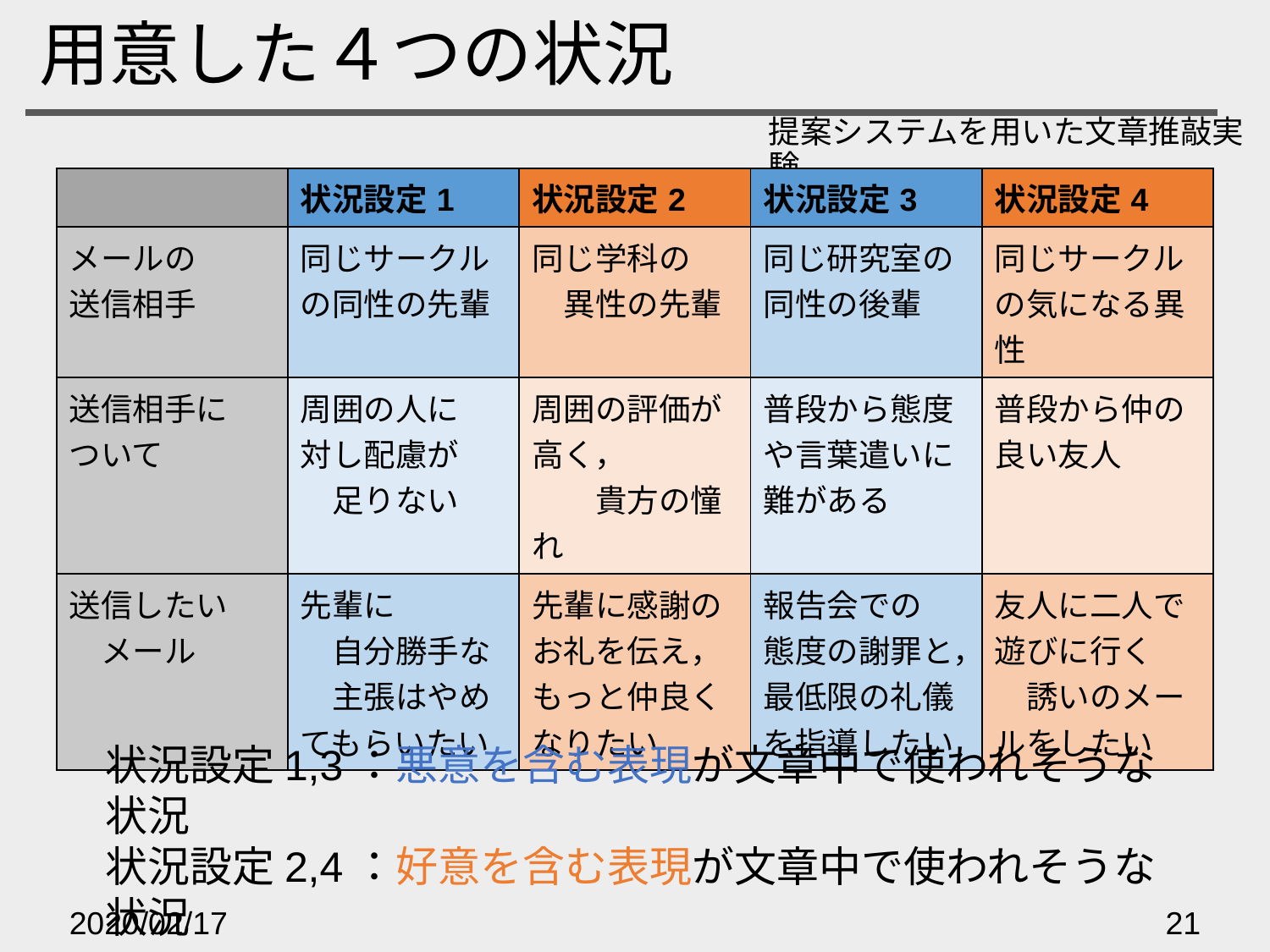

# 用意した４つの状況
提案システムを用いた文章推敲実験
|  | 状況設定1 | 状況設定2 | 状況設定3 | 状況設定4 |
| --- | --- | --- | --- | --- |
| メールの 送信相手 | 同じサークルの同性の先輩 | 同じ学科の　　異性の先輩 | 同じ研究室の同性の後輩 | 同じサークルの気になる異性 |
| 送信相手に ついて | 周囲の人に　対し配慮が　　足りない | 周囲の評価が高く，　　　　　貴方の憧れ | 普段から態度や言葉遣いに難がある | 普段から仲の良い友人 |
| 送信したい　　メール | 先輩に　　　　自分勝手な　主張はやめてもらいたい | 先輩に感謝のお礼を伝え，もっと仲良くなりたい | 報告会での　態度の謝罪と，最低限の礼儀を指導したい | 友人に二人で遊びに行く　　誘いのメールをしたい |
状況設定1,3：悪意を含む表現が文章中で使われそうな状況
状況設定2,4：好意を含む表現が文章中で使われそうな状況
2020/02/17
21